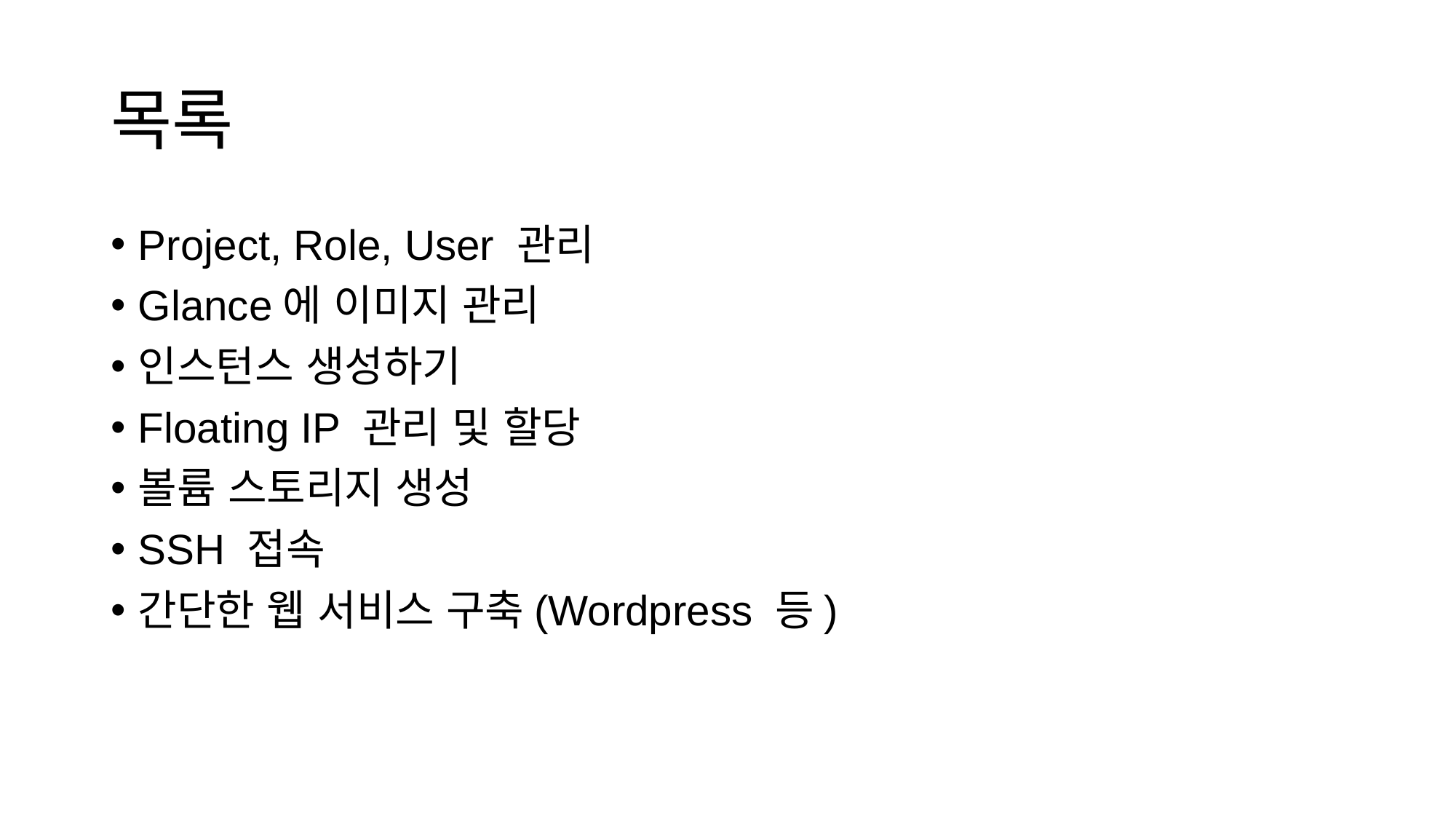

# 목록
Project, Role, User 관리
Glance에 이미지 관리
인스턴스 생성하기
Floating IP 관리 및 할당
볼륨 스토리지 생성
SSH 접속
간단한 웹 서비스 구축(Wordpress 등)